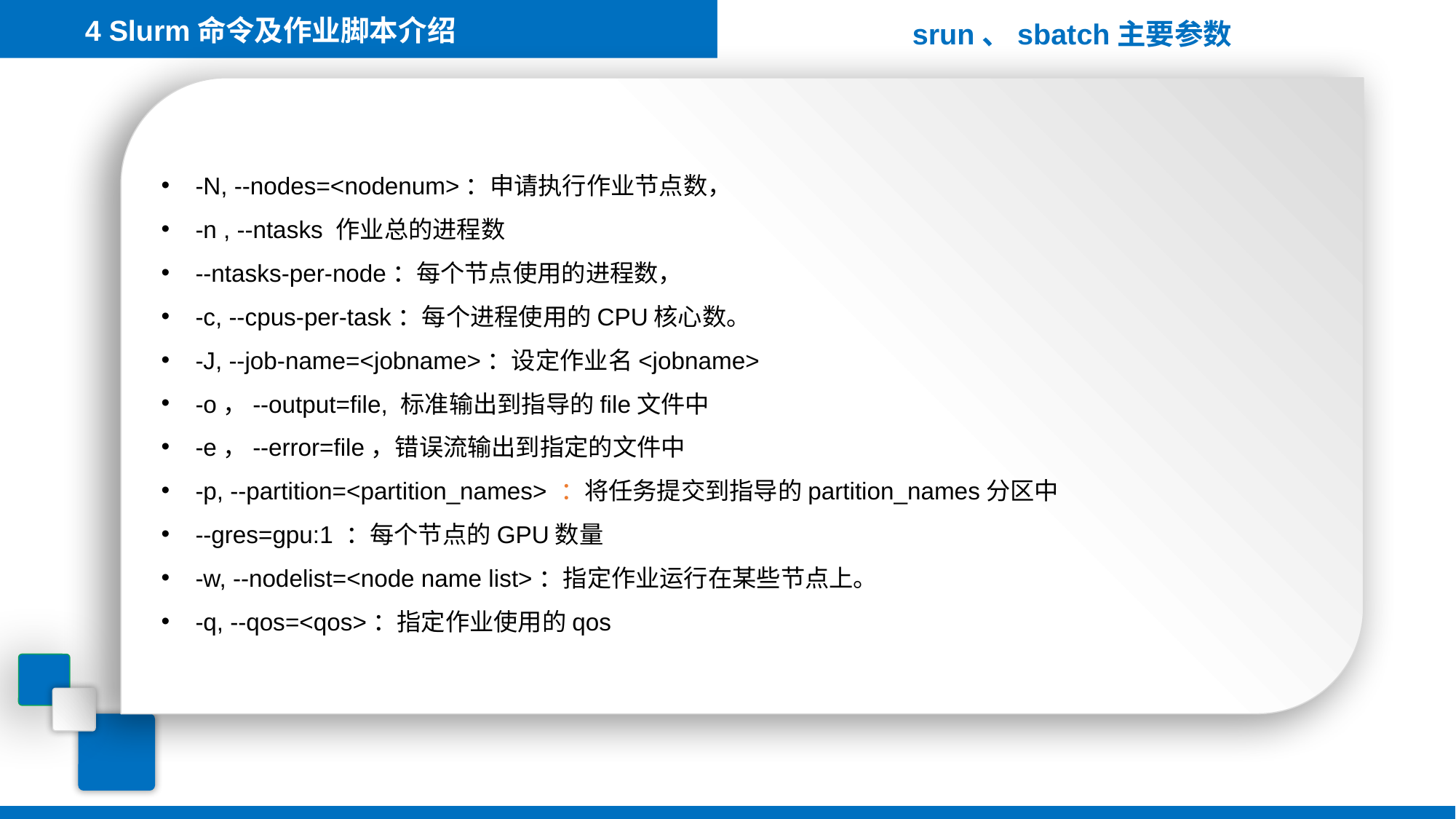

4 Slurm命令及作业脚本介绍

srun、sbatch主要参数
­-N, --­­nodes=<nodenum>：申请执行作业节点数，
-n , --ntasks 作业总的进程数
­--ntasks-­per-­node：每个节点使用的进程数，
-c, --cpus-per-task：每个进程使用的CPU核心数。
­-J, --job-name=<jobname>：设定作业名<jobname>
-o，--output=file, 标准输出到指导的file文件中
-e，--error=file，错误流输出到指定的文件中
-p, --partition=<partition_names> ：将任务提交到指导的partition_names分区中
--gres=gpu:1 ：每个节点的GPU数量
-w, --nodelist=<node name list>：指定作业运行在某些节点上。
-q, --qos=<qos>：指定作业使用的qos